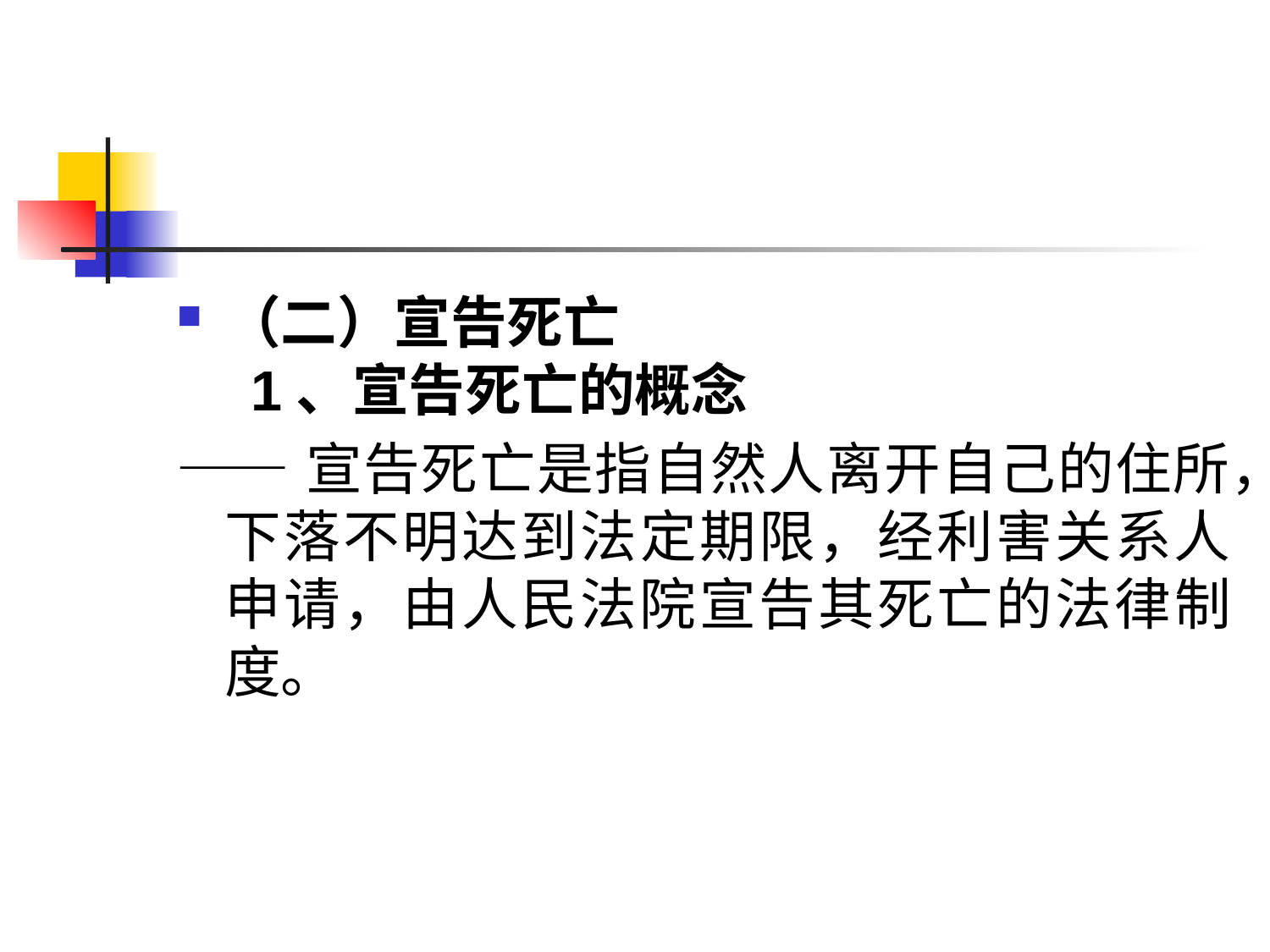

#
（二）宣告死亡
 1、宣告死亡的概念
——宣告死亡是指自然人离开自己的住所，下落不明达到法定期限，经利害关系人申请，由人民法院宣告其死亡的法律制度。